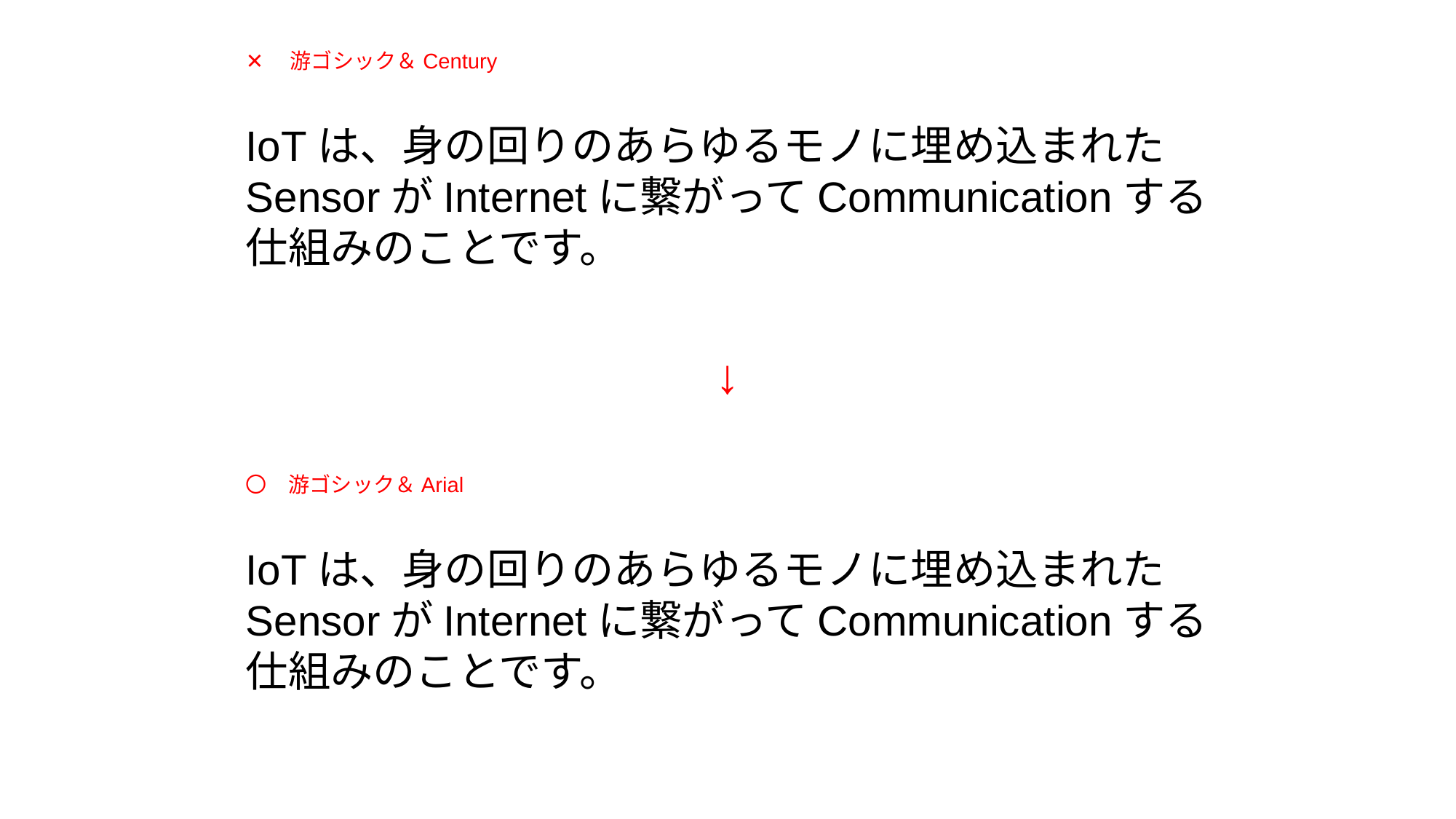

✕　游ゴシック＆Century
IoTは、身の回りのあらゆるモノに埋め込まれたSensorがInternetに繋がってCommunicationする仕組みのことです。
↓
〇　游ゴシック＆Arial
IoTは、身の回りのあらゆるモノに埋め込まれたSensorがInternetに繋がってCommunicationする仕組みのことです。